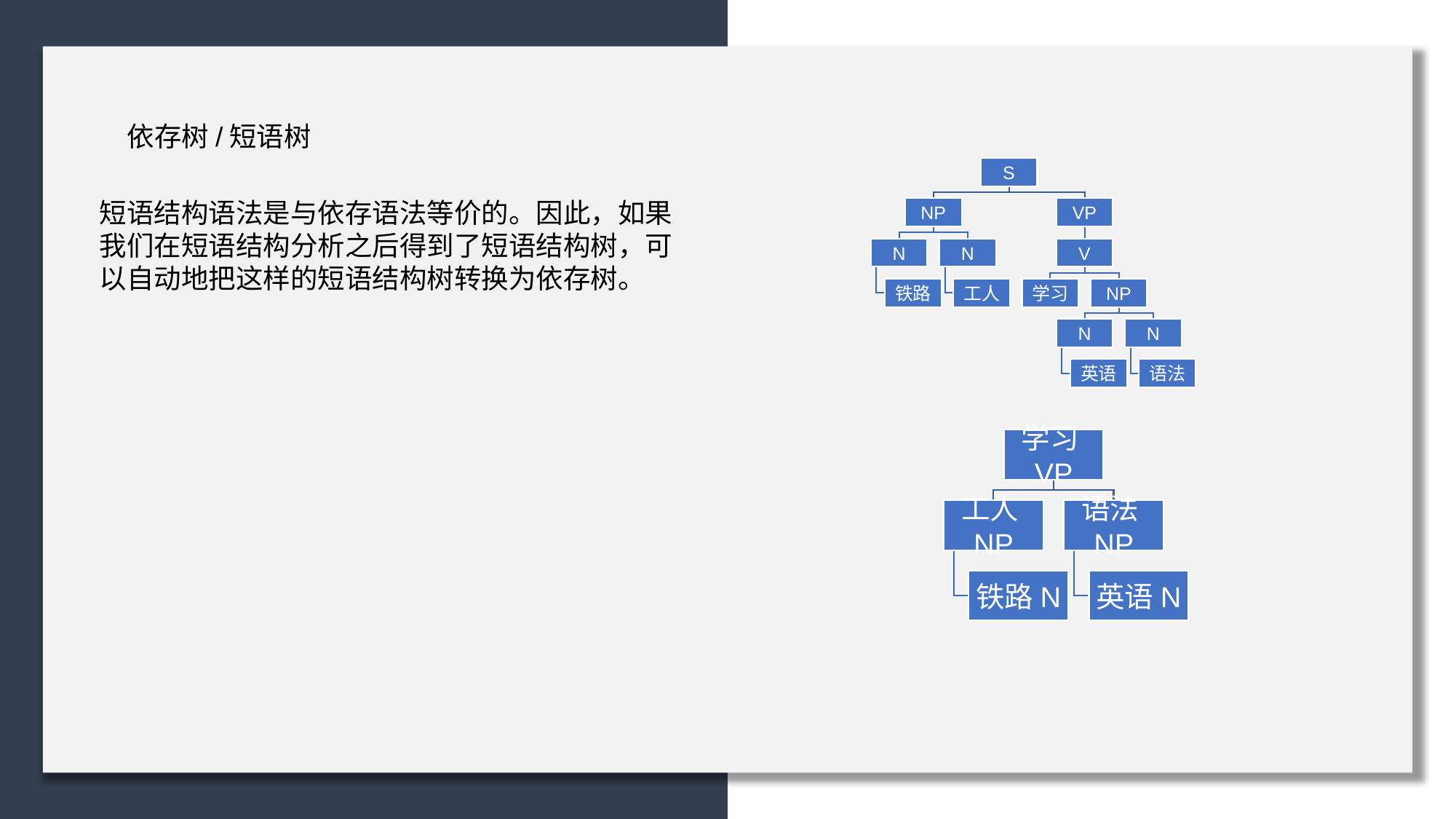

依存树/短语树
S
NP
N
铁路
N
工人
VP
V
学习
NP
N
英语
N
语法
短语结构语法是与依存语法等价的。因此，如果我们在短语结构分析之后得到了短语结构树，可以自动地把这样的短语结构树转换为依存树。
学习VP
工人NP
铁路N
语法NP
英语N